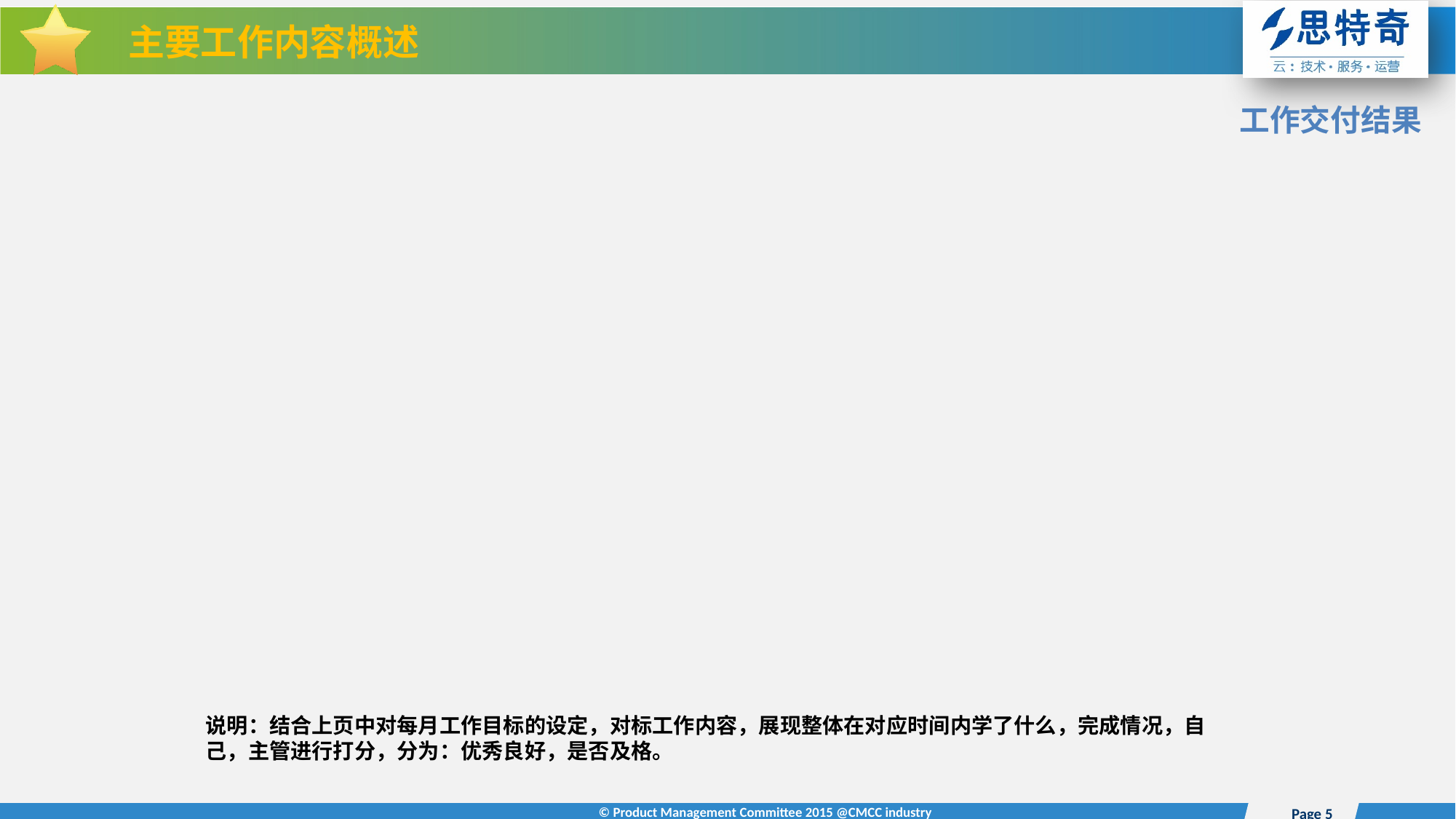

主要工作内容概述
工作交付结果

说明：结合上页中对每月工作目标的设定，对标工作内容，展现整体在对应时间内学了什么，完成情况，自己，主管进行打分，分为：优秀良好，是否及格。